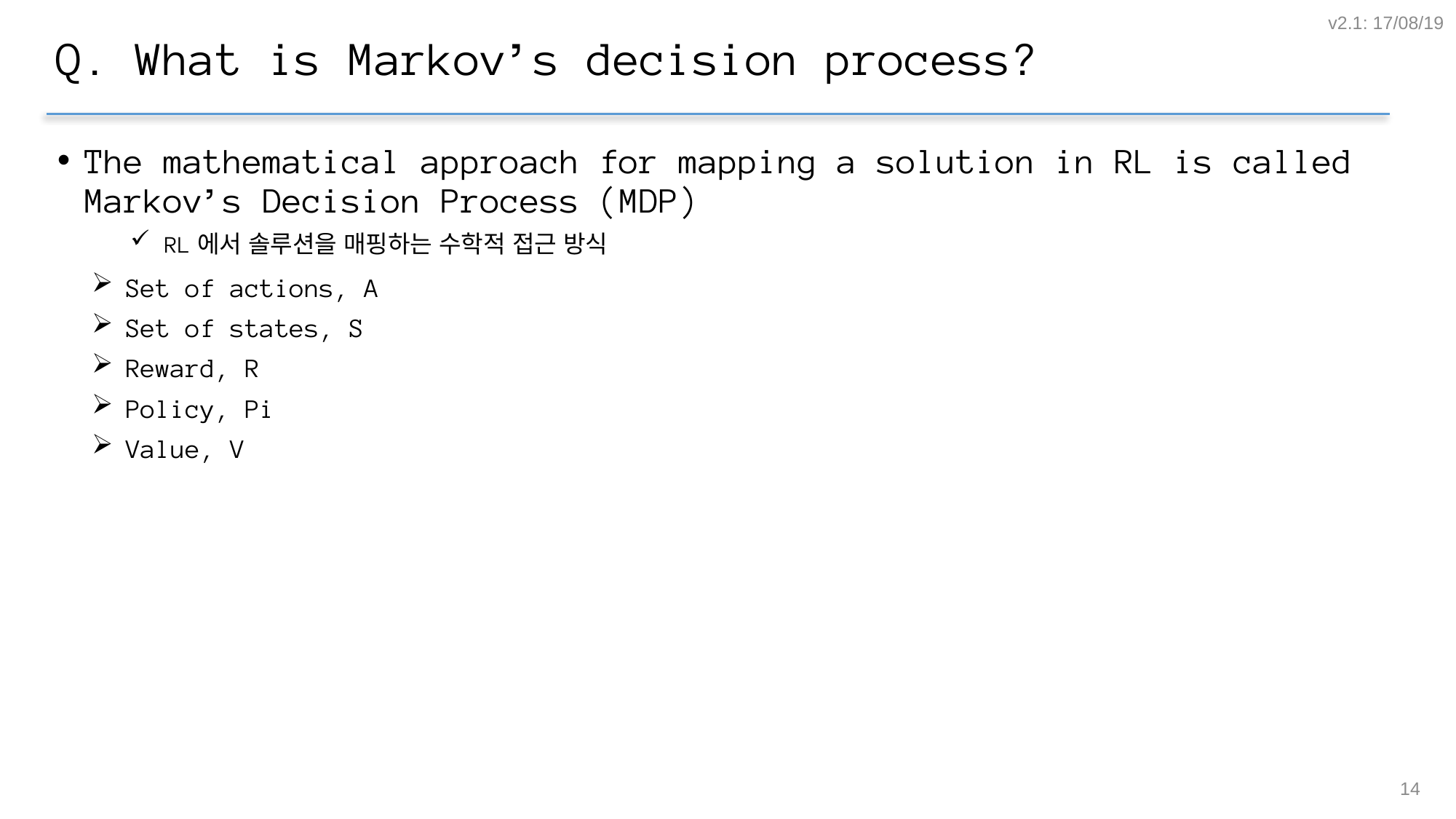

v2.1: 17/08/19
# Q. What is Markov’s decision process?
The mathematical approach for mapping a solution in RL is called Markov’s Decision Process (MDP)
RL에서 솔루션을 매핑하는 수학적 접근 방식
Set of actions, A
Set of states, S
Reward, R
Policy, Pi
Value, V
14